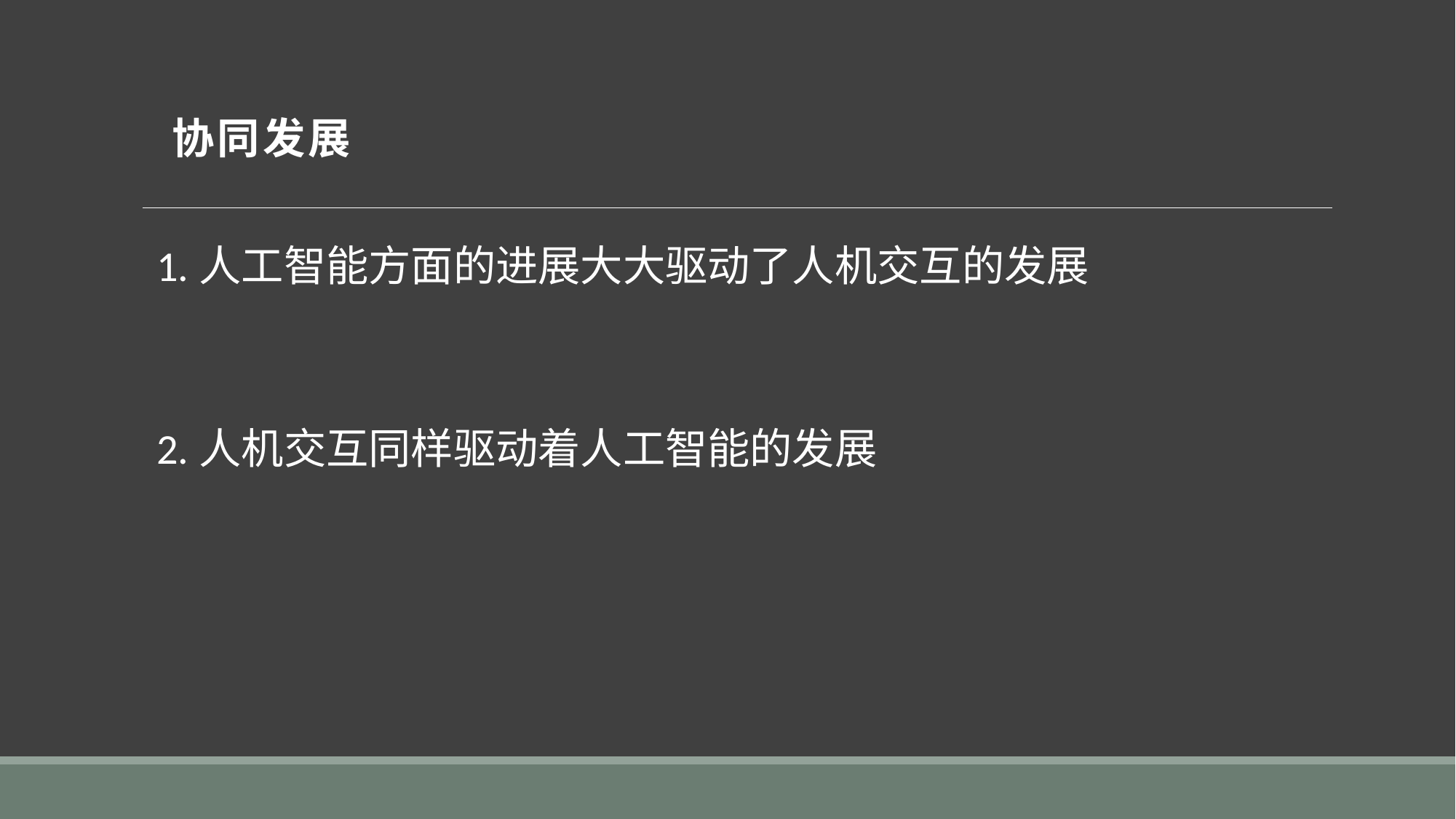

协同发展
1.人工智能方面的进展大大驱动了人机交互的发展
2.人机交互同样驱动着人工智能的发展